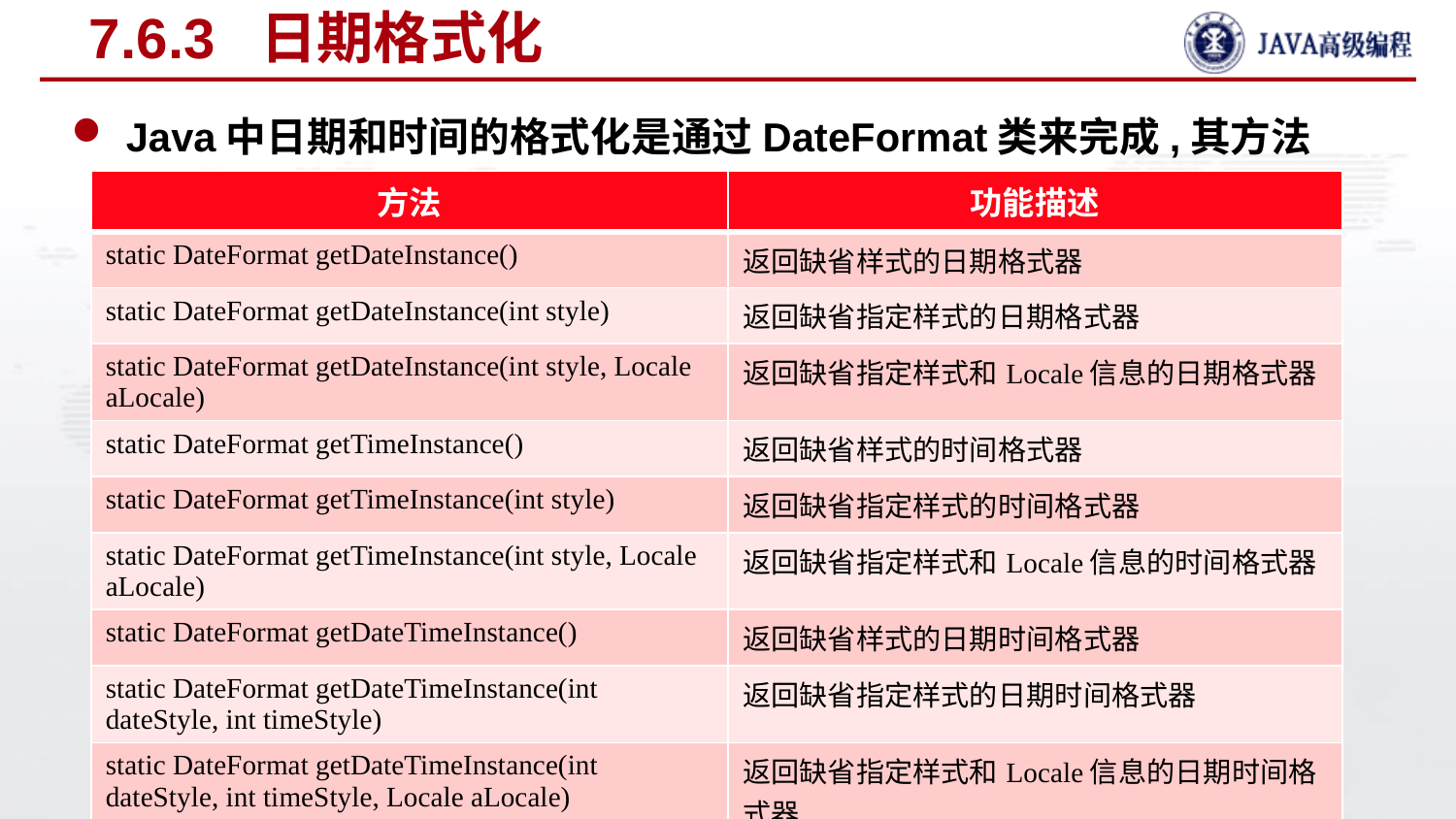

# 7.6.3  日期格式化
Java中日期和时间的格式化是通过DateFormat类来完成,其方法有
| 方法 | 功能描述 |
| --- | --- |
| static DateFormat getDateInstance() | 返回缺省样式的日期格式器 |
| static DateFormat getDateInstance(int style) | 返回缺省指定样式的日期格式器 |
| static DateFormat getDateInstance(int style, Locale aLocale) | 返回缺省指定样式和Locale信息的日期格式器 |
| static DateFormat getTimeInstance() | 返回缺省样式的时间格式器 |
| static DateFormat getTimeInstance(int style) | 返回缺省指定样式的时间格式器 |
| static DateFormat getTimeInstance(int style, Locale aLocale) | 返回缺省指定样式和Locale信息的时间格式器 |
| static DateFormat getDateTimeInstance() | 返回缺省样式的日期时间格式器 |
| static DateFormat getDateTimeInstance(int dateStyle, int timeStyle) | 返回缺省指定样式的日期时间格式器 |
| static DateFormat getDateTimeInstance(int dateStyle, int timeStyle, Locale aLocale) | 返回缺省指定样式和Locale信息的日期时间格式器 |